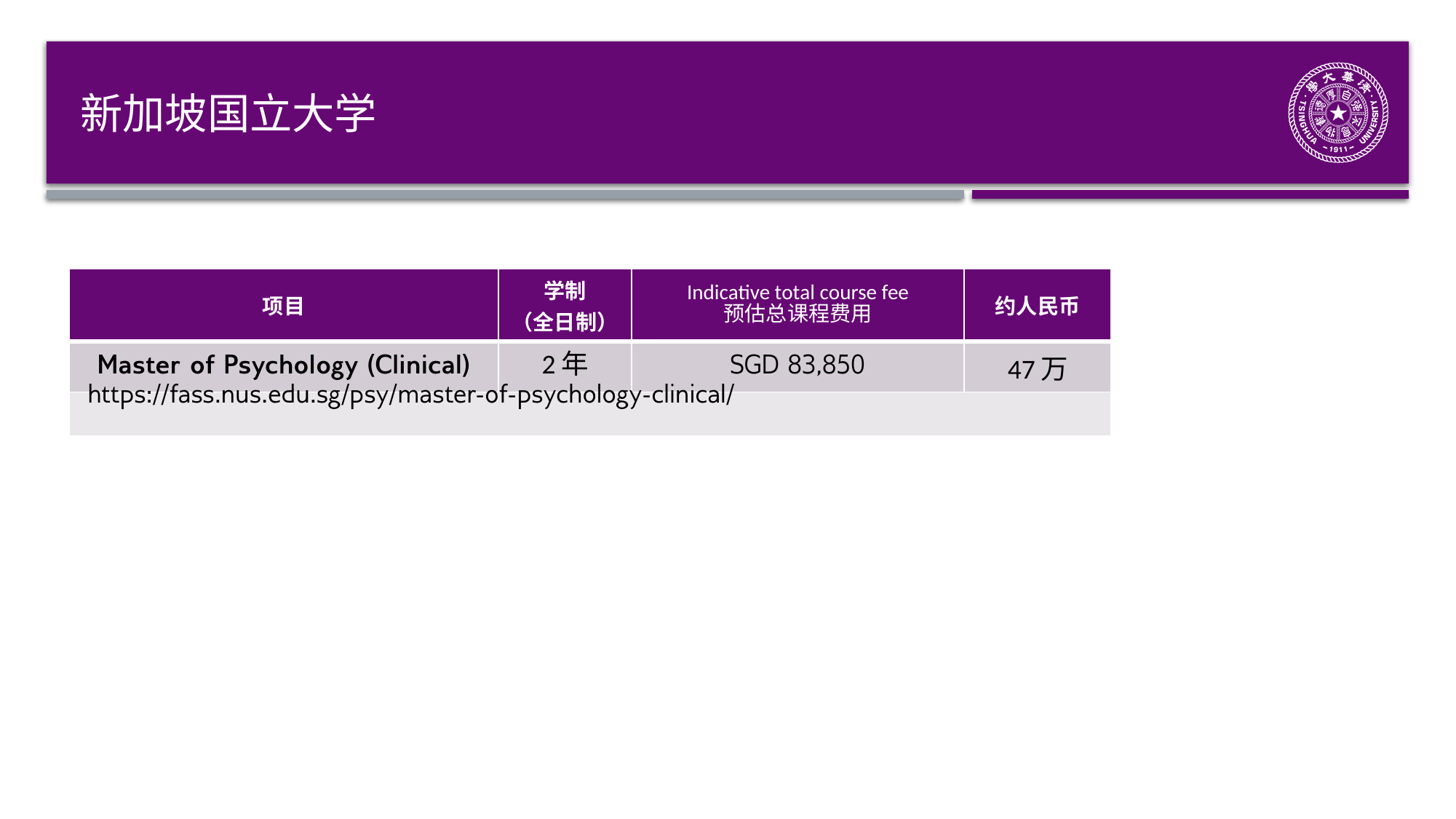

# 新加坡国立大学
| 项目 | 学制 （全日制） | Indicative total course fee 预估总课程费用 | 约人民币 |
| --- | --- | --- | --- |
| Master of Psychology (Clinical) | 2年 | SGD 83,850 | 47万 |
|  |  |  |  |
https://fass.nus.edu.sg/psy/master-of-psychology-clinical/